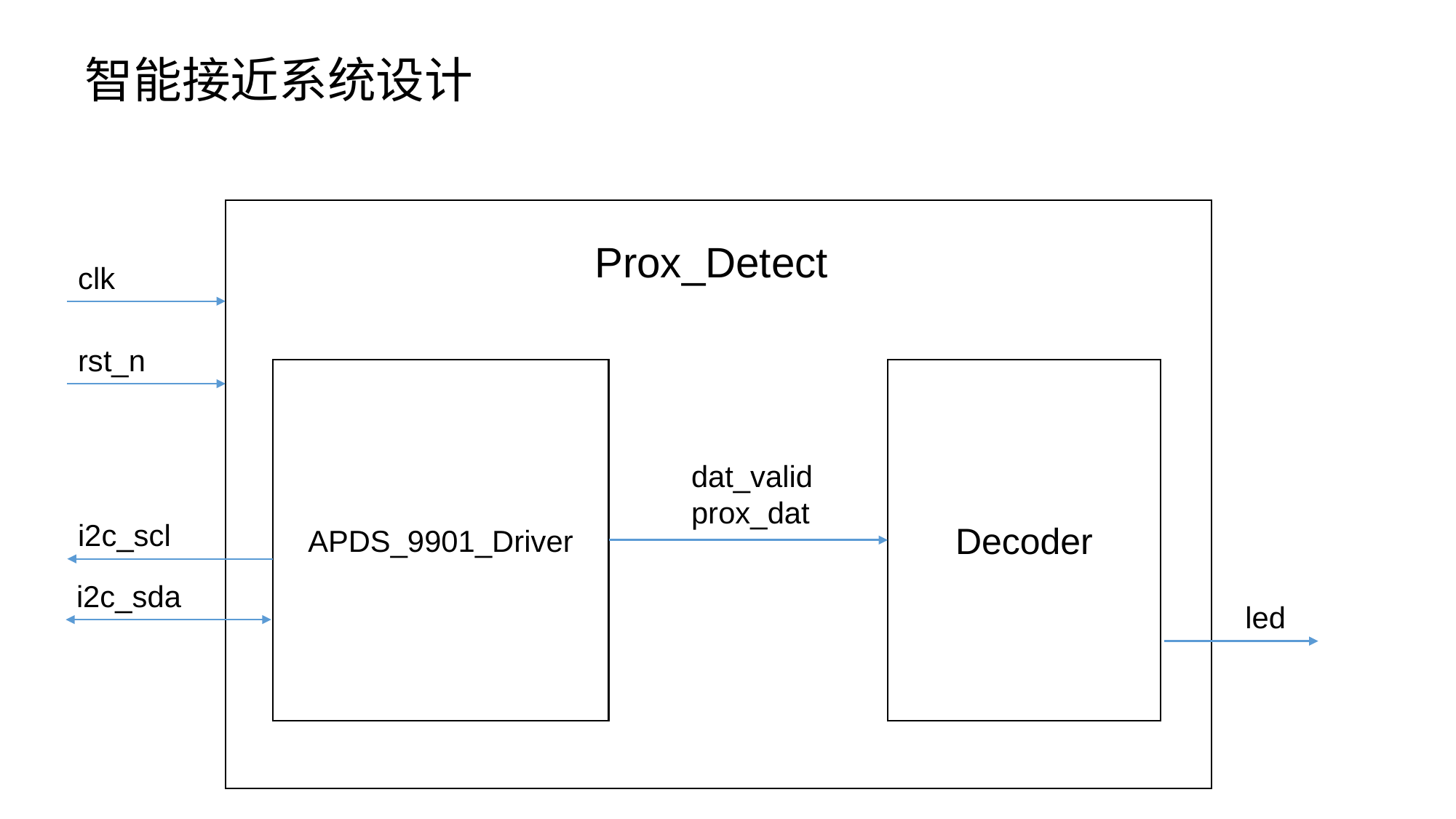

智能接近系统设计

Prox_Detect
clk
rst_n
APDS_9901_Driver
Decoder
dat_valid
prox_dat
i2c_scl
i2c_sda
led